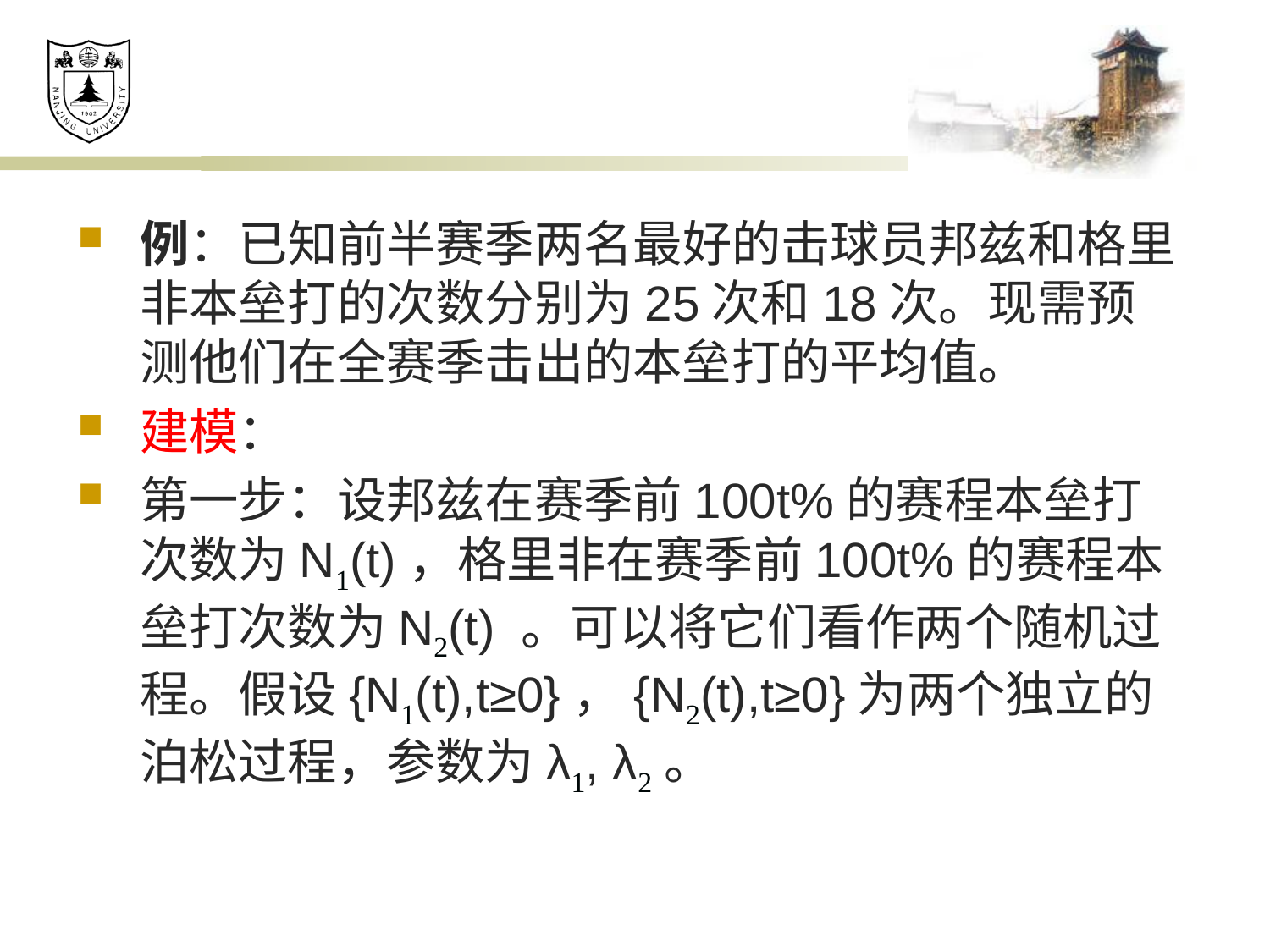

#
例：已知前半赛季两名最好的击球员邦兹和格里非本垒打的次数分别为25次和18次。现需预测他们在全赛季击出的本垒打的平均值。
建模：
第一步：设邦兹在赛季前100t%的赛程本垒打次数为N1(t)，格里非在赛季前100t%的赛程本垒打次数为N2(t) 。可以将它们看作两个随机过程。假设{N1(t),t≥0}，{N2(t),t≥0}为两个独立的泊松过程，参数为λ1, λ2。